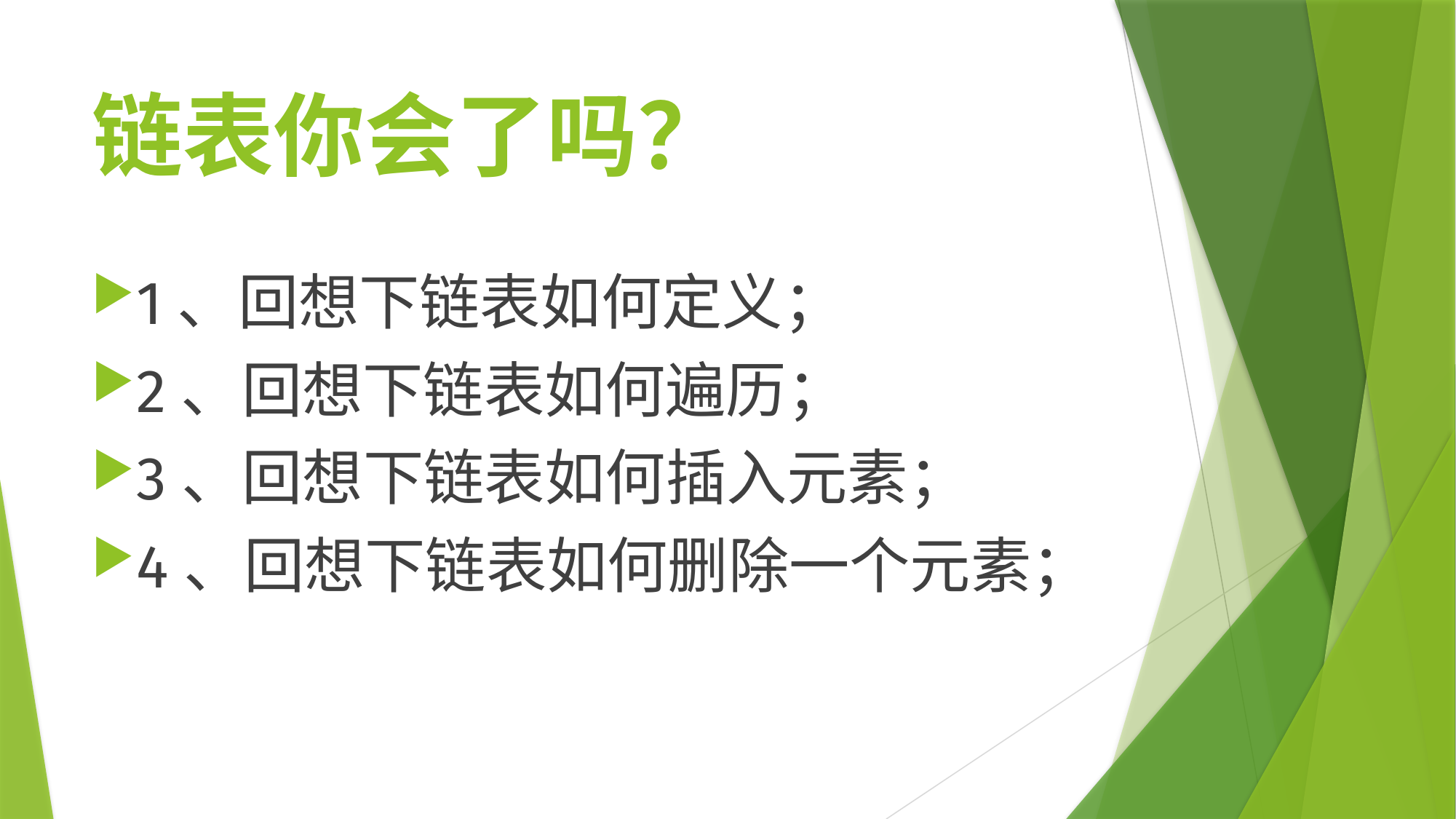

# 链表你会了吗？
1、回想下链表如何定义；
2、回想下链表如何遍历；
3、回想下链表如何插入元素；
4、回想下链表如何删除一个元素；